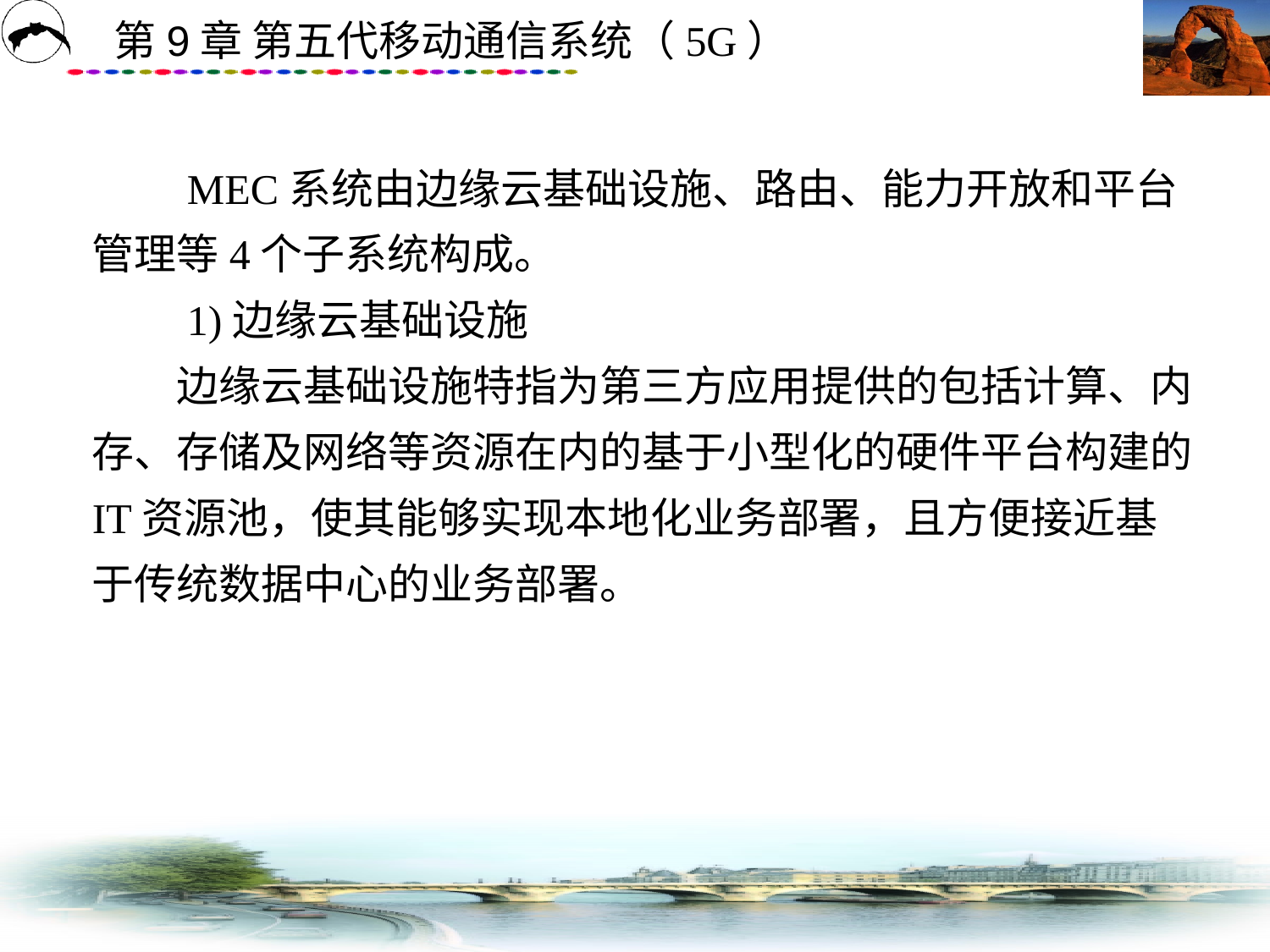

# MEC系统由边缘云基础设施、路由、能力开放和平台管理等4个子系统构成。 　　1)边缘云基础设施 　　边缘云基础设施特指为第三方应用提供的包括计算、内存、存储及网络等资源在内的基于小型化的硬件平台构建的IT资源池，使其能够实现本地化业务部署，且方便接近基于传统数据中心的业务部署。